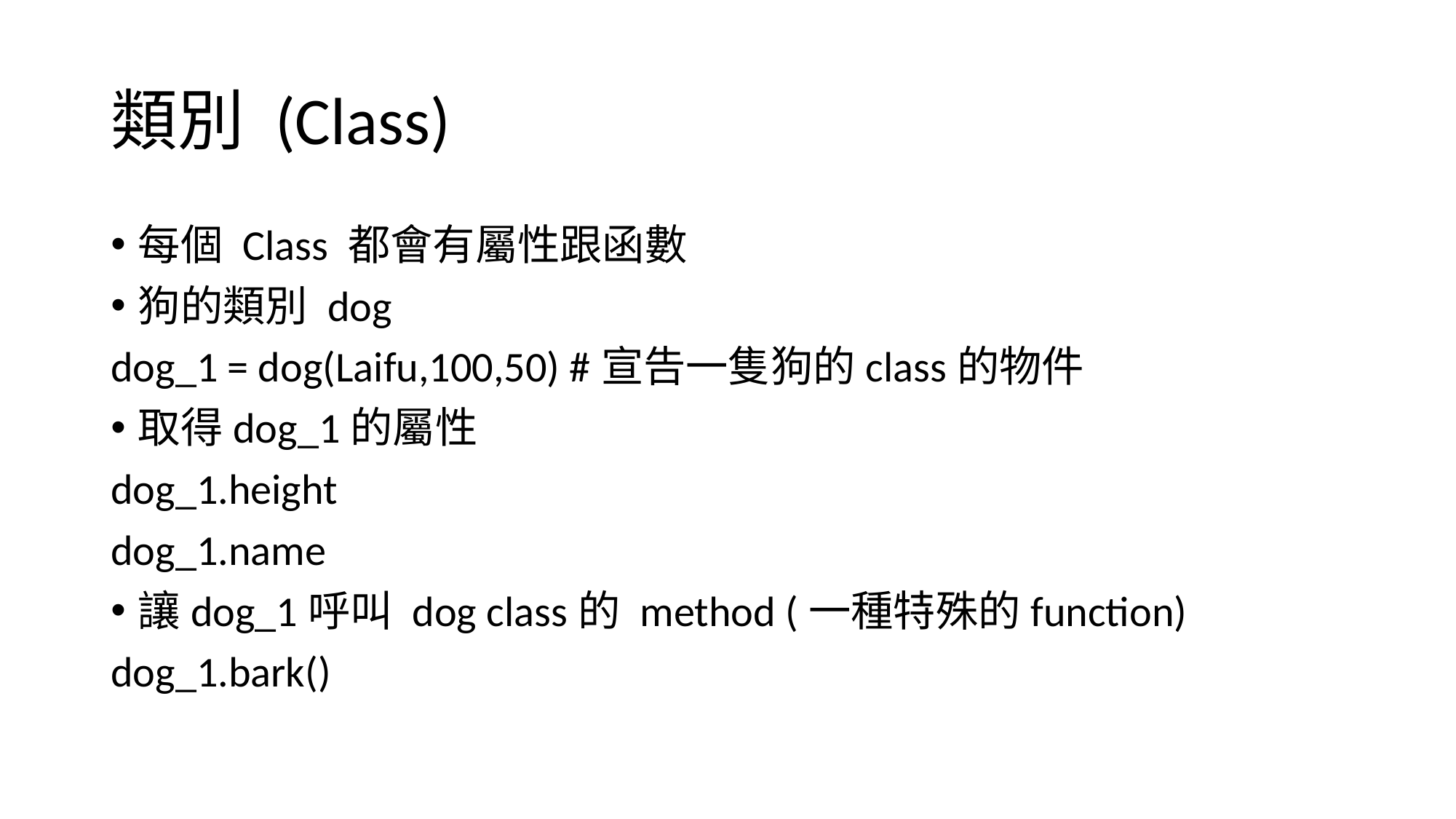

# 類別 (Class)
每個 Class 都會有屬性跟函數
狗的類別 dog
dog_1 = dog(Laifu,100,50) #宣告一隻狗的class的物件
取得dog_1的屬性
dog_1.height
dog_1.name
讓dog_1呼叫 dog class的 method (一種特殊的function)
dog_1.bark()